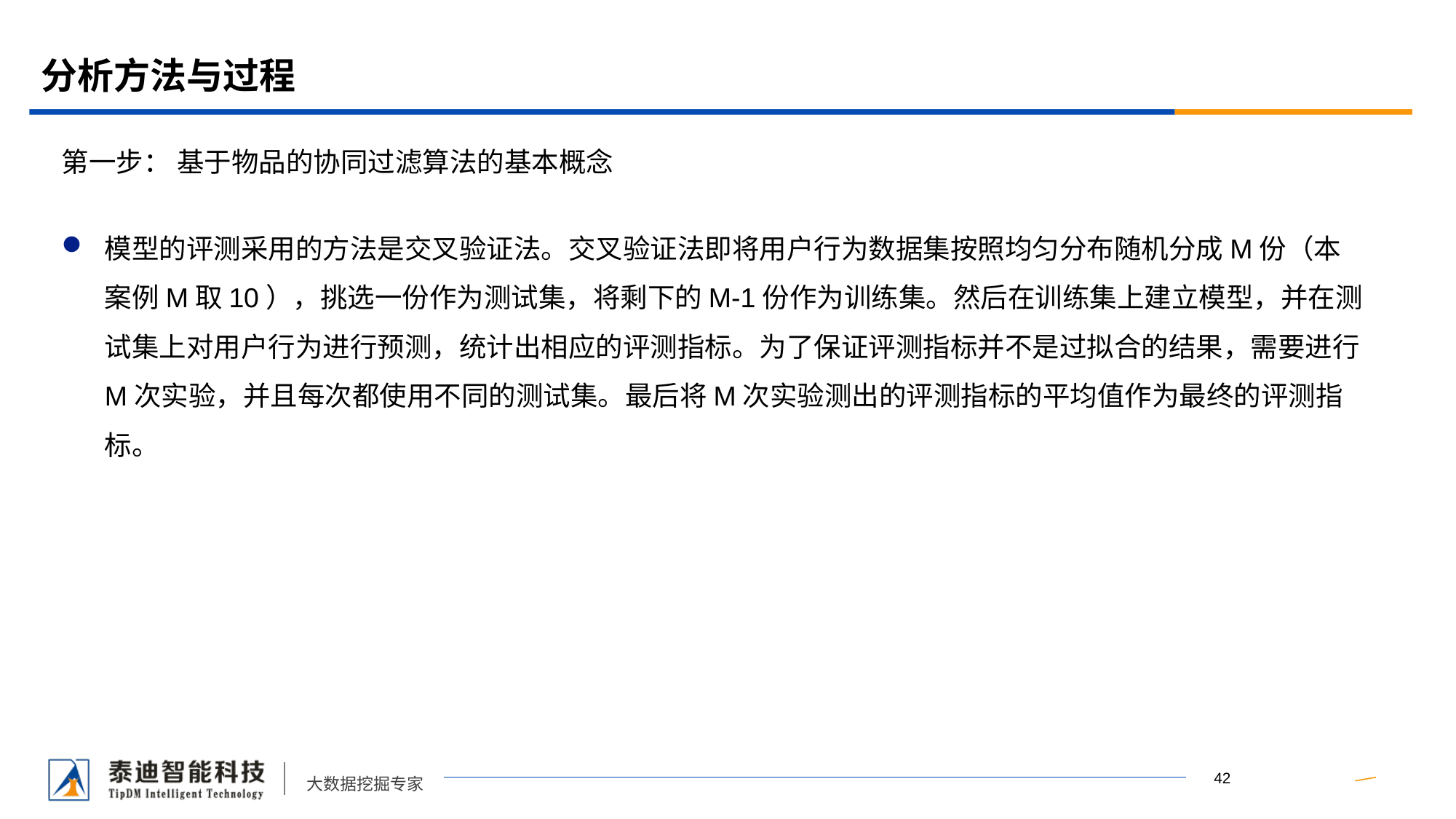

# 分析方法与过程
第一步： 基于物品的协同过滤算法的基本概念
模型的评测采用的方法是交叉验证法。交叉验证法即将用户行为数据集按照均匀分布随机分成M份（本案例M取10），挑选一份作为测试集，将剩下的M-1份作为训练集。然后在训练集上建立模型，并在测试集上对用户行为进行预测，统计出相应的评测指标。为了保证评测指标并不是过拟合的结果，需要进行M次实验，并且每次都使用不同的测试集。最后将M次实验测出的评测指标的平均值作为最终的评测指标。